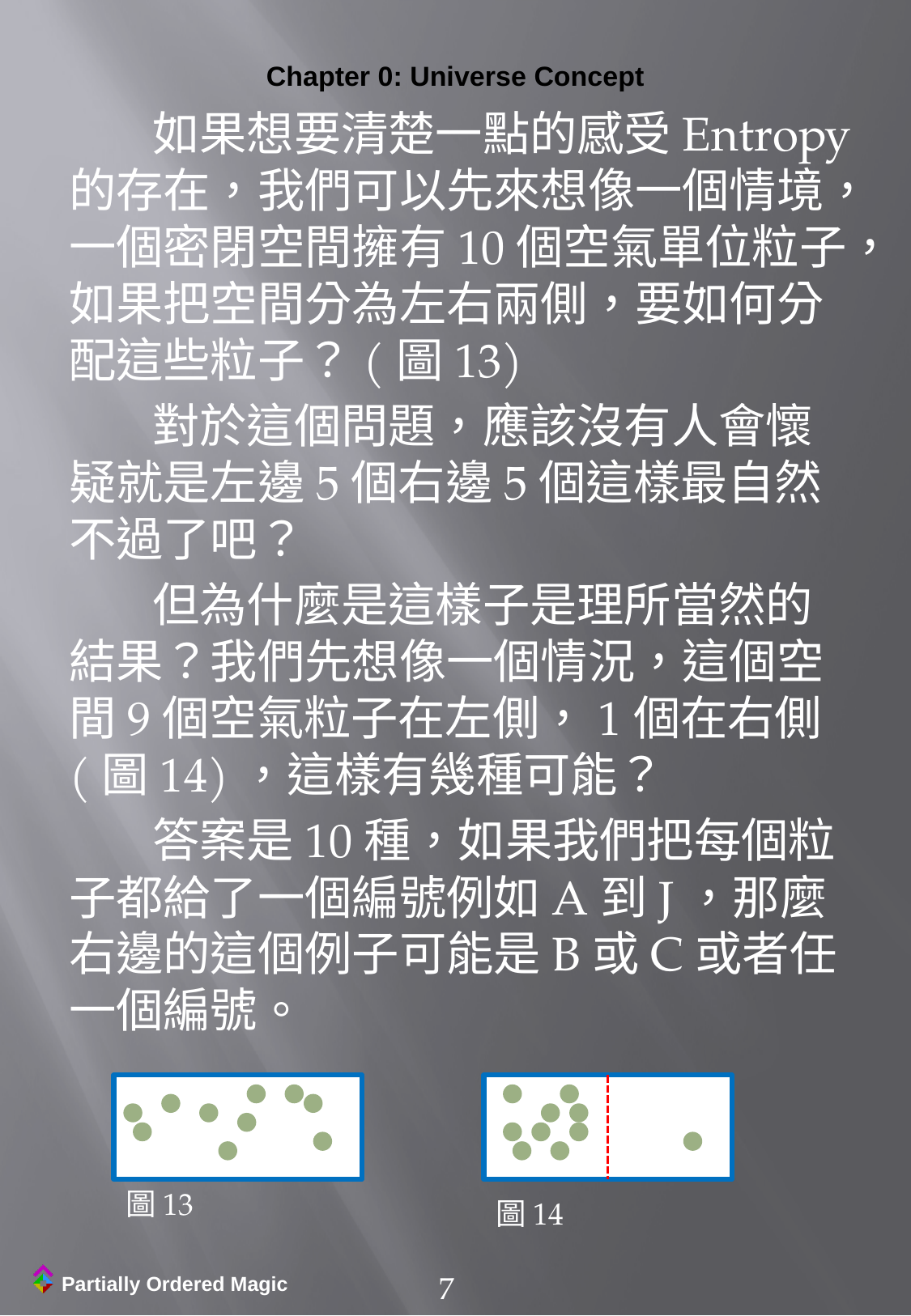

# Chapter 0: Universe Concept
如果想要清楚一點的感受Entropy的存在，我們可以先來想像一個情境，一個密閉空間擁有10個空氣單位粒子，如果把空間分為左右兩側，要如何分配這些粒子？(圖13)
對於這個問題，應該沒有人會懷疑就是左邊5個右邊5個這樣最自然不過了吧？
但為什麼是這樣子是理所當然的結果？我們先想像一個情況，這個空間9個空氣粒子在左側，1個在右側(圖14)，這樣有幾種可能？
答案是10種，如果我們把每個粒子都給了一個編號例如A到J，那麼右邊的這個例子可能是B或C或者任一個編號。

圖13

圖14